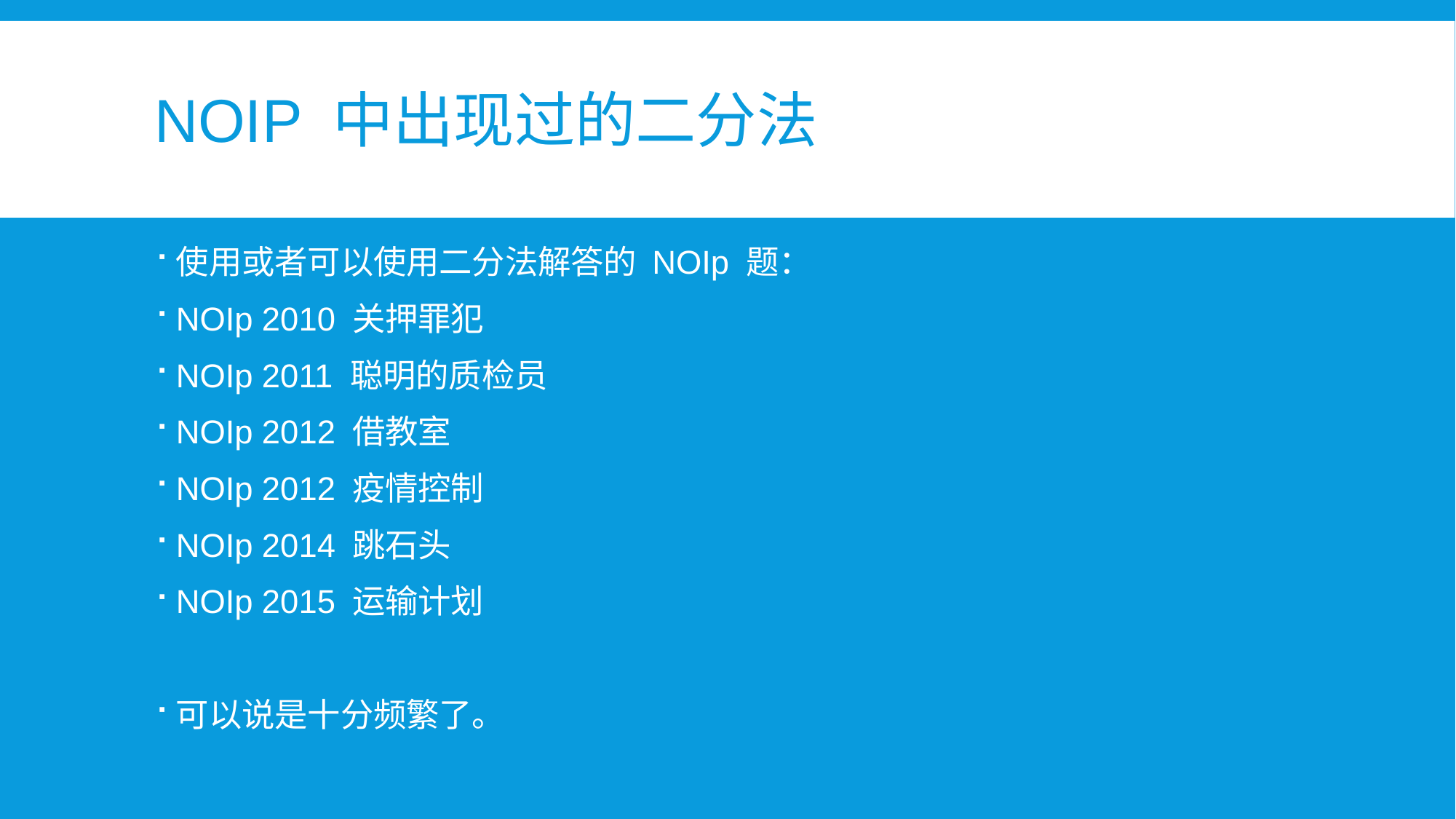

# NOIp 中出现过的二分法
使用或者可以使用二分法解答的 NOIp 题：
NOIp 2010 关押罪犯
NOIp 2011 聪明的质检员
NOIp 2012 借教室
NOIp 2012 疫情控制
NOIp 2014 跳石头
NOIp 2015 运输计划

可以说是十分频繁了。